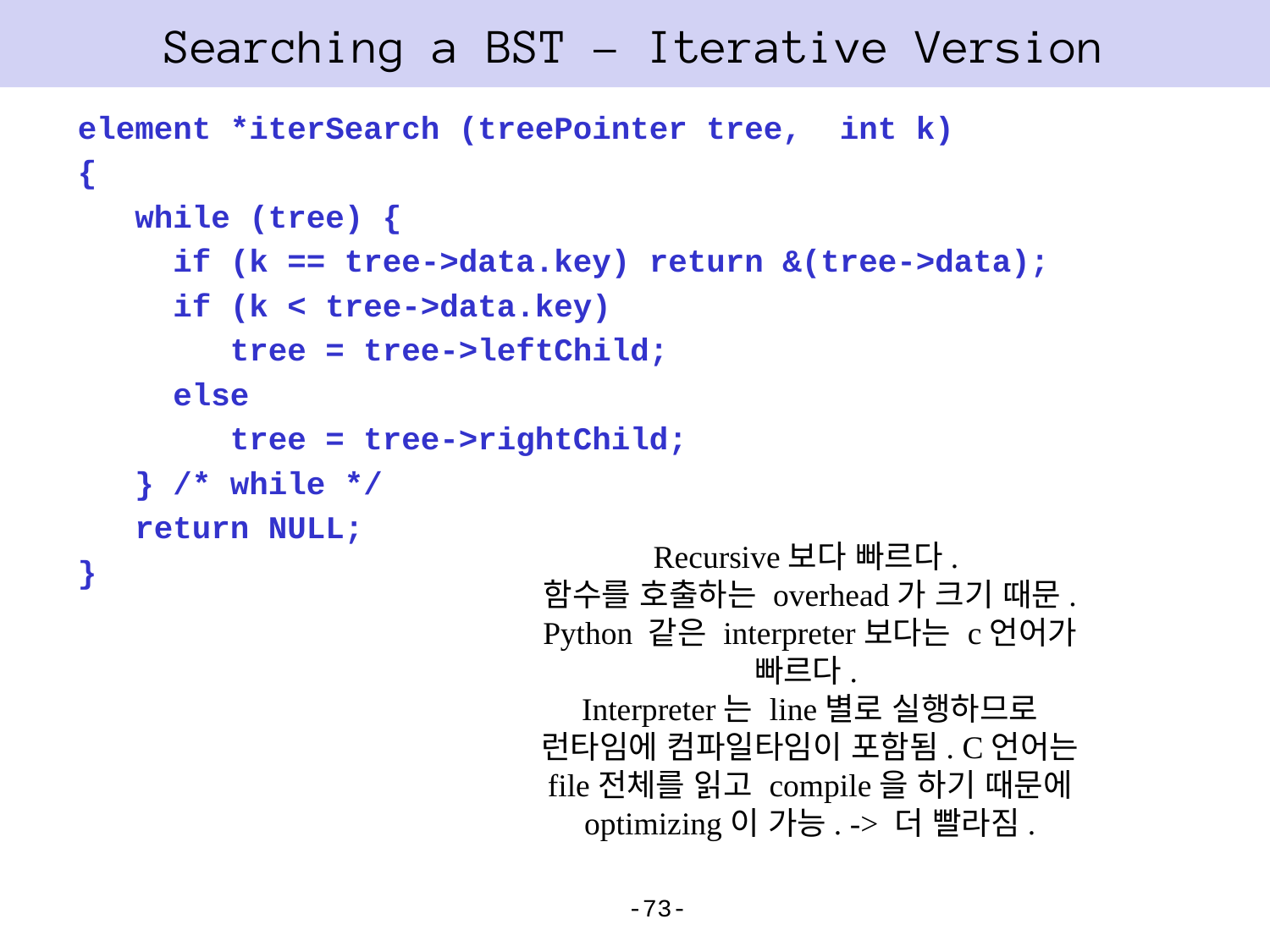

# Searching a BST – Iterative Version
element *iterSearch (treePointer tree,  int k)
{
   while (tree) {
     if (k == tree->data.key) return &(tree->data);
     if (k < tree->data.key)
        tree = tree->leftChild;
     else
        tree = tree->rightChild;
   } /* while */
   return NULL;
}
Recursive보다 빠르다.
함수를 호출하는 overhead가 크기 때문.
Python 같은 interpreter보다는 c언어가 빠르다.
Interpreter는 line별로 실행하므로 런타임에 컴파일타임이 포함됨. C언어는 file전체를 읽고 compile을 하기 때문에 optimizing이 가능. -> 더 빨라짐.
-73-